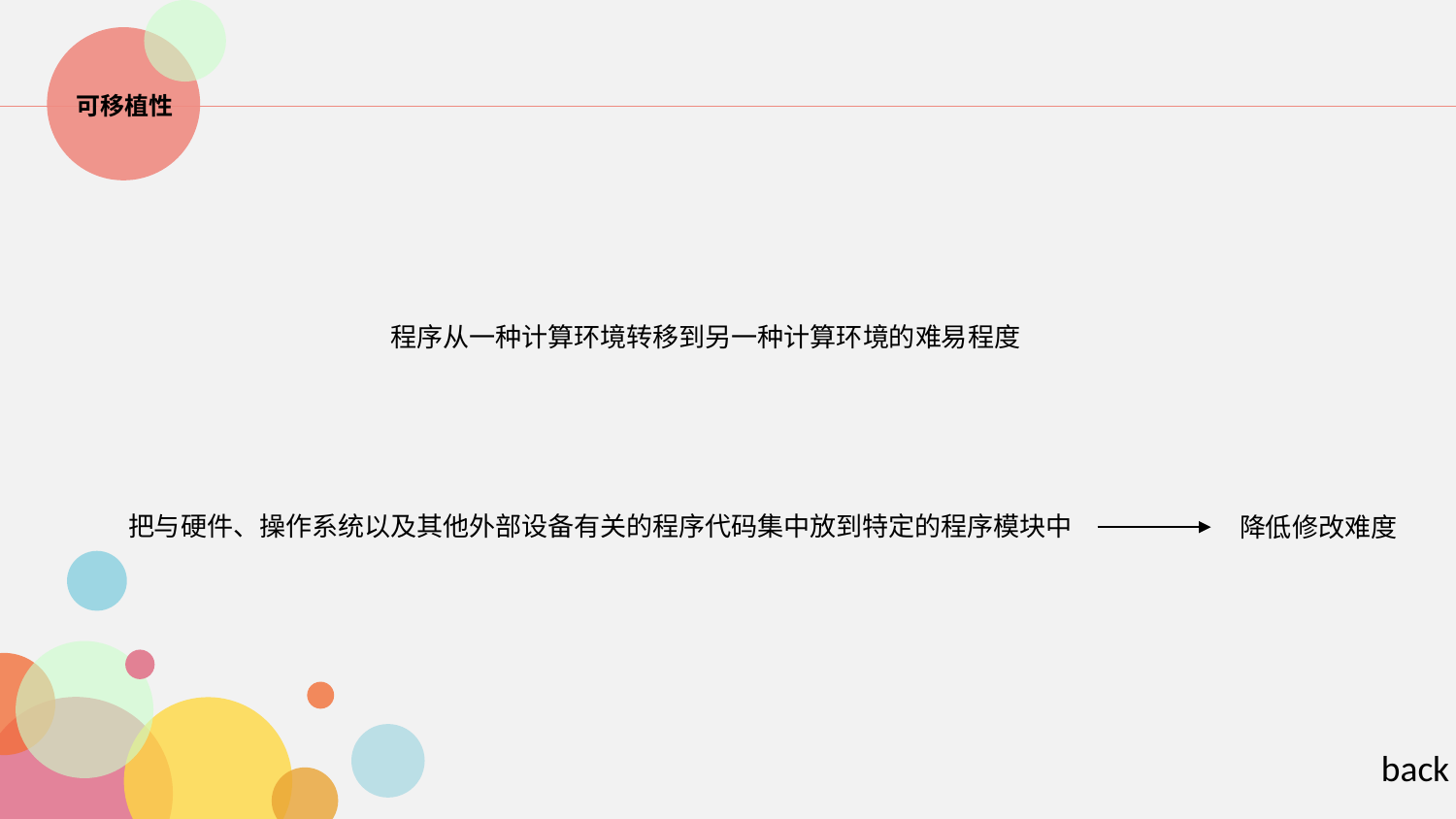

可移植性
                                            程序从一种计算环境转移到另一种计算环境的难易程度

把与硬件、操作系统以及其他外部设备有关的程序代码集中放到特定的程序模块中
降低修改难度
back